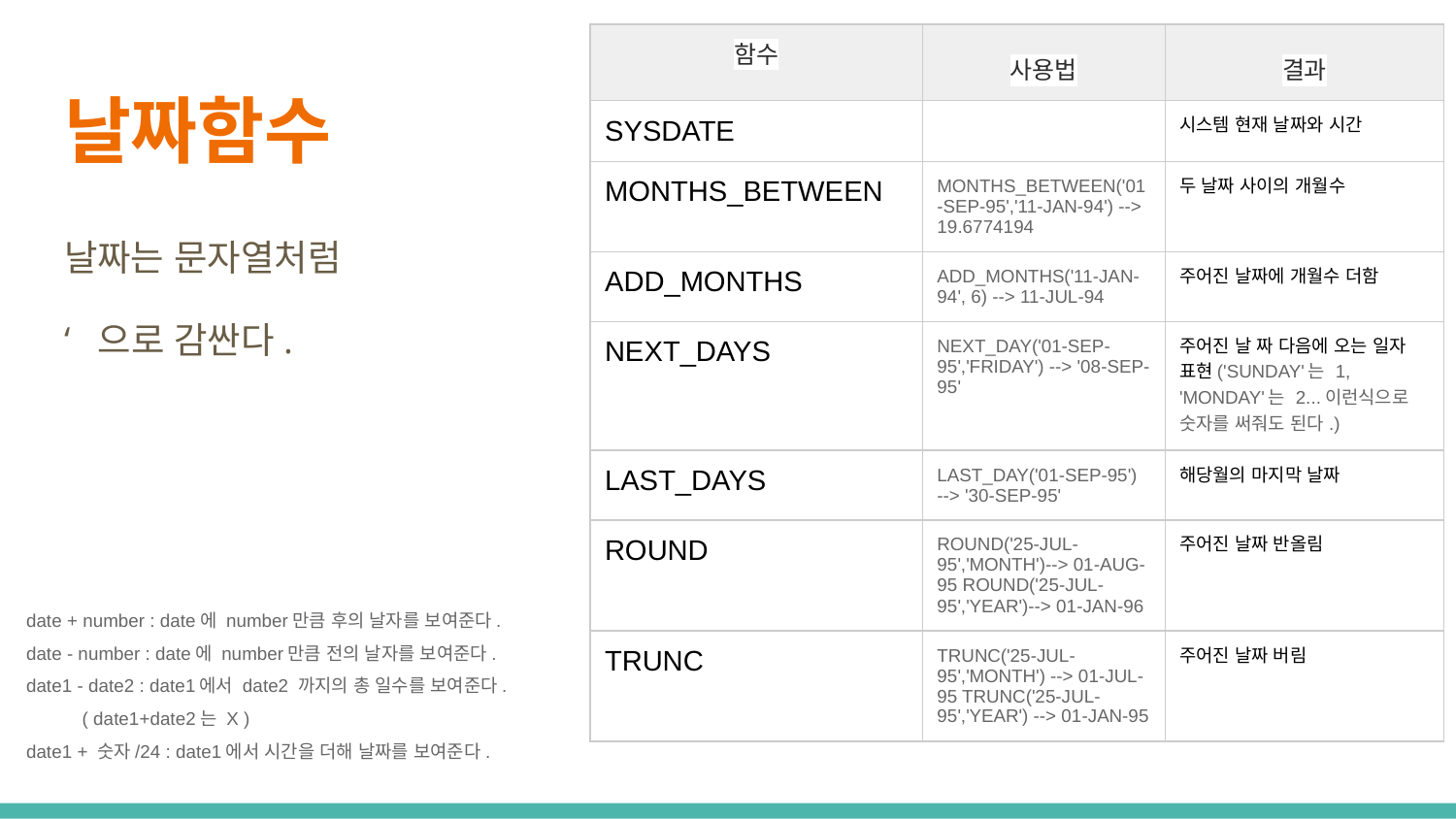

| 함수 | 사용법 | 결과 |
| --- | --- | --- |
| SYSDATE |  | 시스템 현재 날짜와 시간 |
| MONTHS\_BETWEEN | MONTHS\_BETWEEN('01-SEP-95','11-JAN-94') --> 19.6774194 | 두 날짜 사이의 개월수 |
| ADD\_MONTHS | ADD\_MONTHS('11-JAN-94', 6) --> 11-JUL-94 | 주어진 날짜에 개월수 더함 |
| NEXT\_DAYS | NEXT\_DAY('01-SEP-95','FRIDAY') --> '08-SEP-95' | 주어진 날 짜 다음에 오는 일자 표현('SUNDAY'는 1, 'MONDAY'는 2...이런식으로 숫자를 써줘도 된다.) |
| LAST\_DAYS | LAST\_DAY('01-SEP-95') --> '30-SEP-95' | 해당월의 마지막 날짜 |
| ROUND | ROUND('25-JUL-95','MONTH')--> 01-AUG-95 ROUND('25-JUL-95','YEAR')--> 01-JAN-96 | 주어진 날짜 반올림 |
| TRUNC | TRUNC('25-JUL-95','MONTH') --> 01-JUL-95 TRUNC('25-JUL-95','YEAR') --> 01-JAN-95 | 주어진 날짜 버림 |

# 날짜함수
날짜는 문자열처럼
‘  으로 감싼다.

date + number : date에 number만큼 후의 날자를 보여준다.
date - number : date에 number만큼 전의 날자를 보여준다.
date1 - date2 : date1에서 date2 까지의 총 일수를 보여준다.
           ( date1+date2는 X )
date1 + 숫자/24 : date1에서 시간을 더해 날짜를 보여준다.